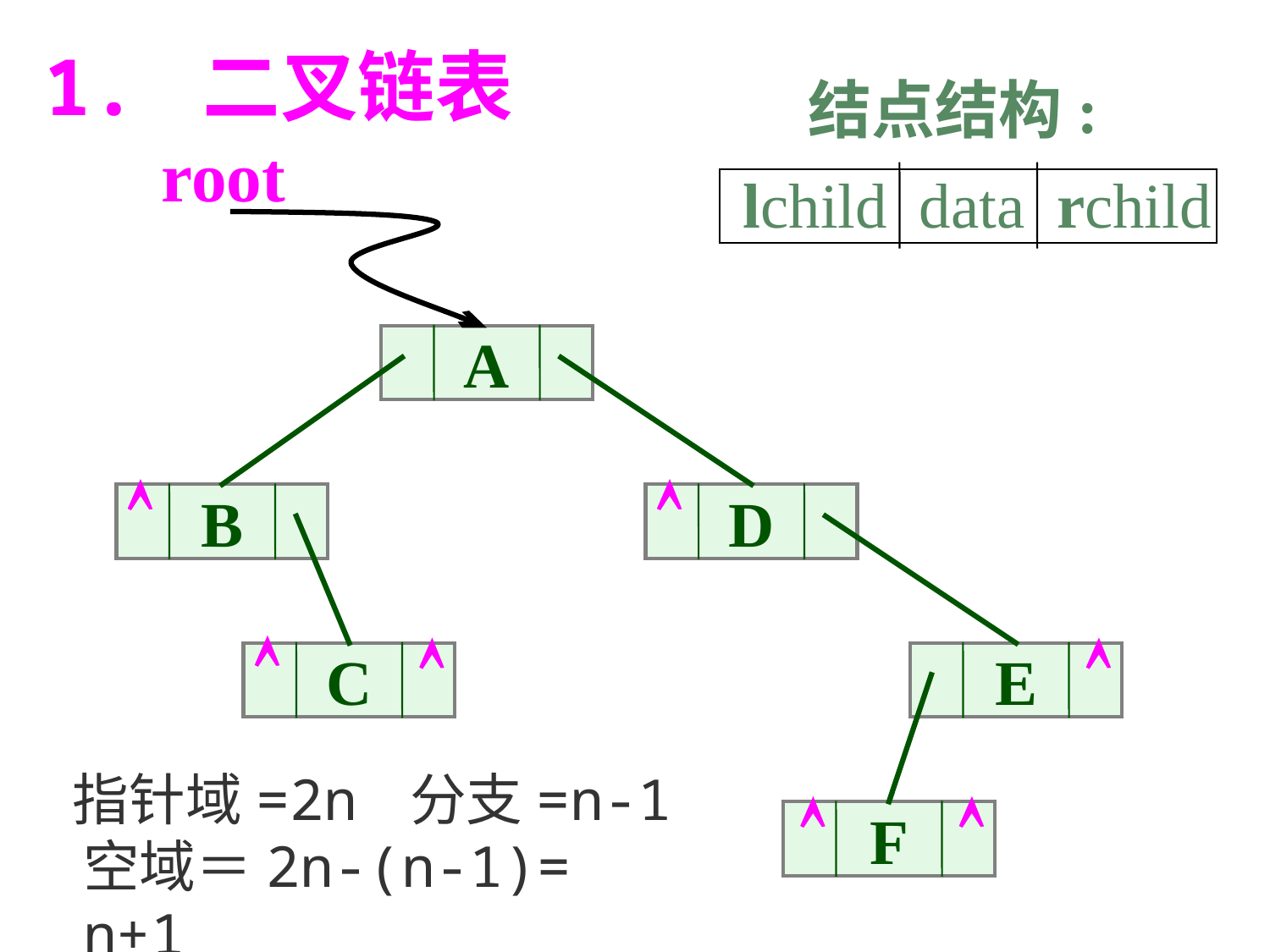

1. 二叉链表
结点结构:
root

A

∧
∧
B

D

∧
∧
∧
C

E

∧
∧
F

lchild  data  rchild

指针域=2n
分支=n-1
空域＝2n-(n-1)= n+1